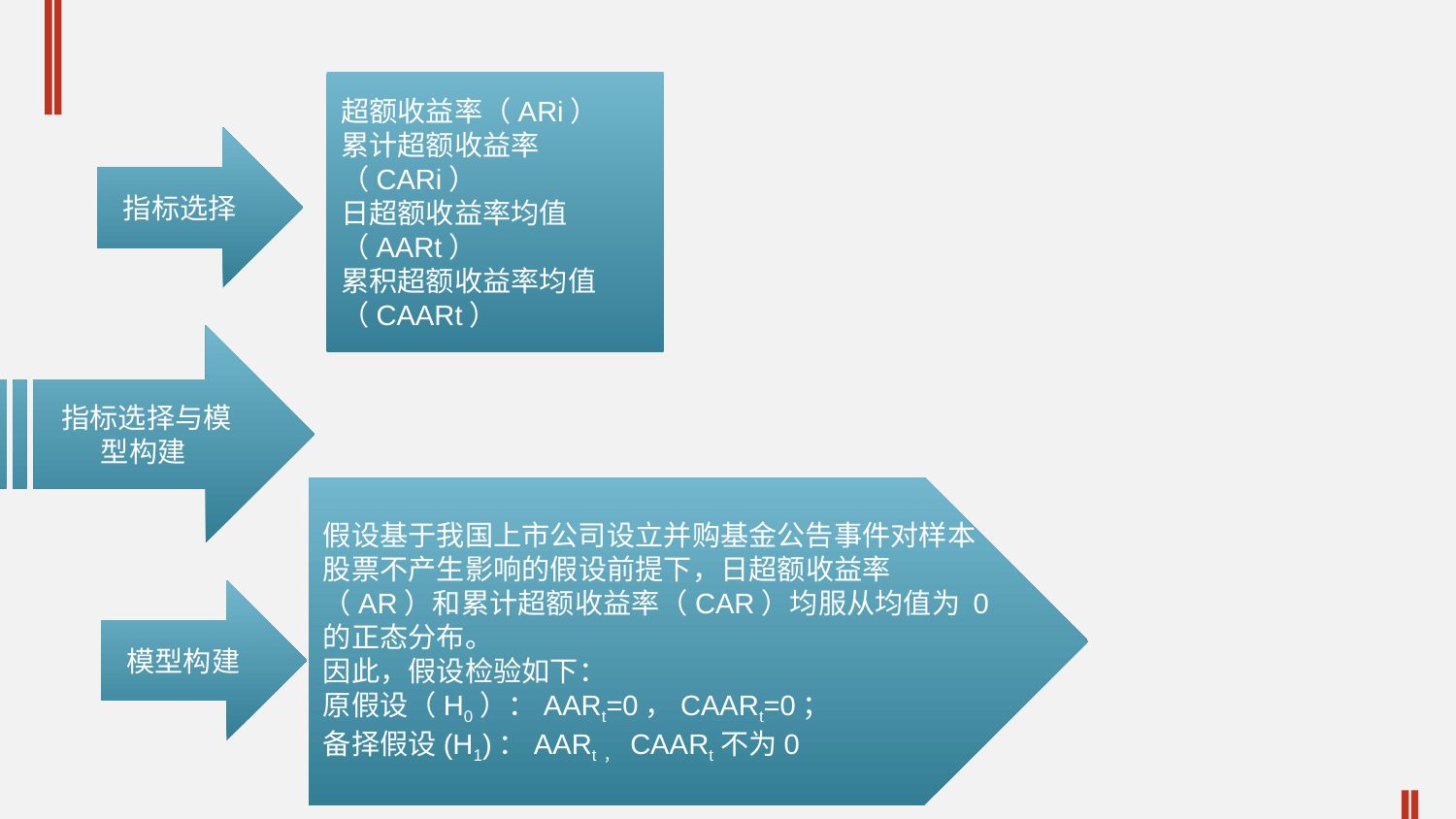

超额收益率（ARi）
累计超额收益率（CARi）
日超额收益率均值（AARt）
累积超额收益率均值（CAARt）
指标选择
指标选择与模型构建
假设基于我国上市公司设立并购基金公告事件对样本股票不产生影响的假设前提下，日超额收益率（AR）和累计超额收益率（CAR）均服从均值为 0 的正态分布。
因此，假设检验如下：
原假设（H0）：AARt=0，CAARt=0；
备择假设(H1)：AARt， CAARt不为0
模型构建